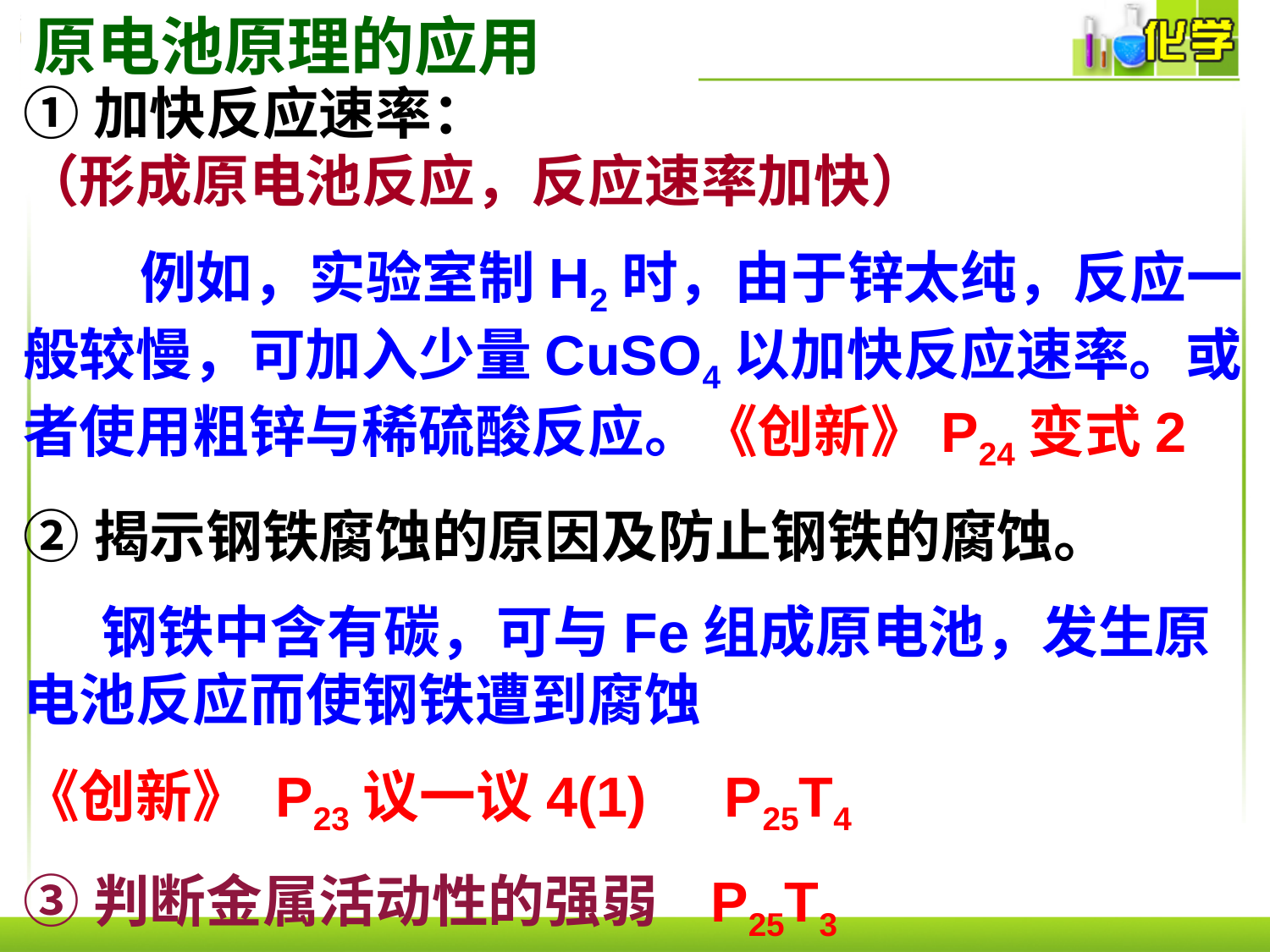

原电池原理的应用
①加快反应速率：
（形成原电池反应，反应速率加快）
        例如，实验室制H2时，由于锌太纯，反应一般较慢，可加入少量CuSO4以加快反应速率。或者使用粗锌与稀硫酸反应。《创新》P24变式2
②揭示钢铁腐蚀的原因及防止钢铁的腐蚀。
     钢铁中含有碳，可与Fe组成原电池，发生原电池反应而使钢铁遭到腐蚀
《创新》 P23议一议4(1)     P25T4
③判断金属活动性的强弱   P25T3